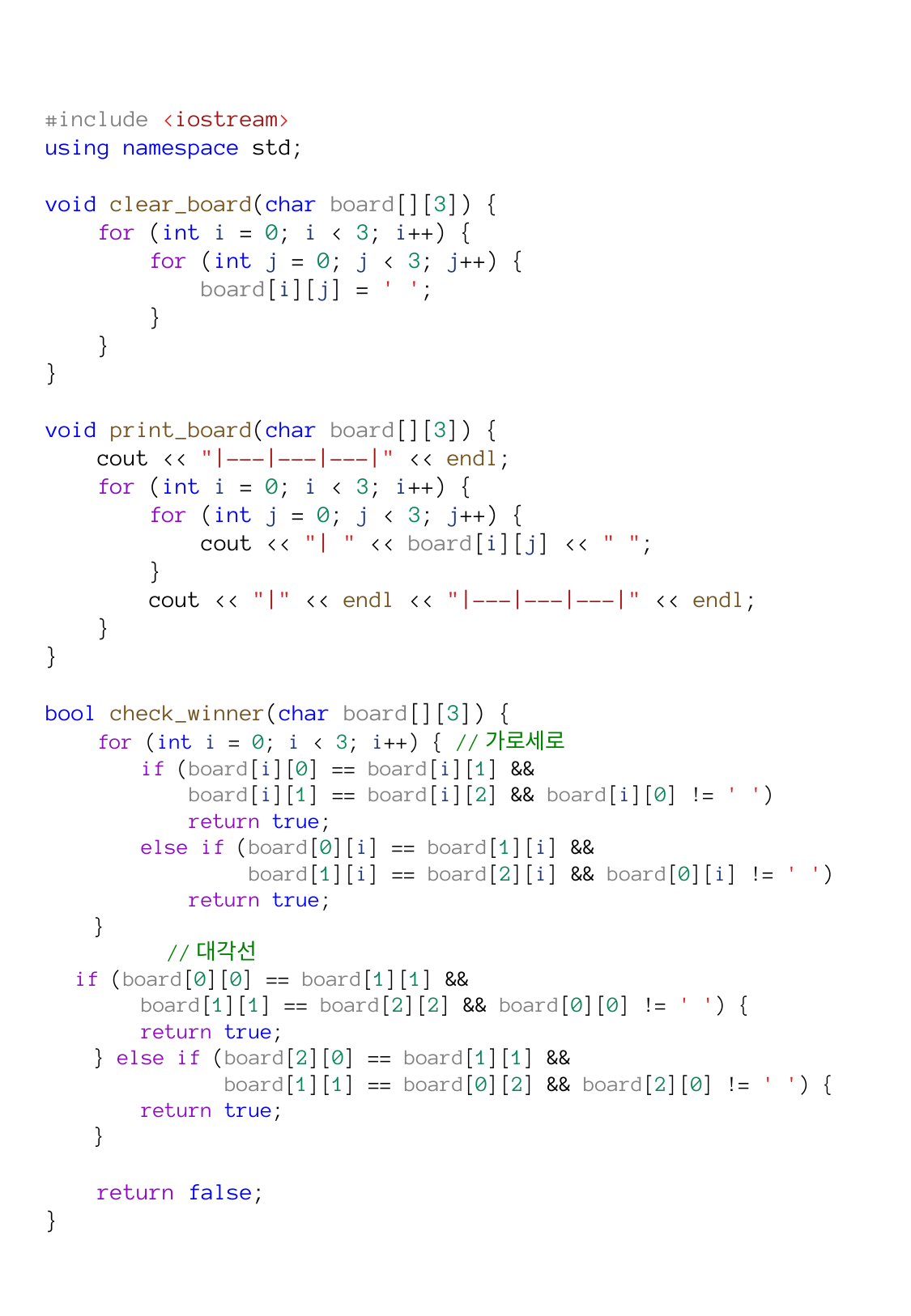

#include <iostream>
using namespace std;
void clear_board(char board[][3]) {
    for (int i = 0; i < 3; i++) {
        for (int j = 0; j < 3; j++) {
            board[i][j] = ' ';
        }
    }
}
void print_board(char board[][3]) {
    cout << "|---|---|---|" << endl;
    for (int i = 0; i < 3; i++) {
        for (int j = 0; j < 3; j++) {
            cout << "| " << board[i][j] << " ";
        }
        cout << "|" << endl << "|---|---|---|" << endl;
    }
}
bool check_winner(char board[][3]) {
    for (int i = 0; i < 3; i++) { //가로세로
        if (board[i][0] == board[i][1] &&
            board[i][1] == board[i][2] && board[i][0] != ' ')
            return true;
        else if (board[0][i] == board[1][i] &&
                 board[1][i] == board[2][i] && board[0][i] != ' ')
            return true;
    }
	//대각선
    if (board[0][0] == board[1][1] &&
        board[1][1] == board[2][2] && board[0][0] != ' ') {
        return true;
    } else if (board[2][0] == board[1][1] &&
               board[1][1] == board[0][2] && board[2][0] != ' ') {
        return true;
    }
    return false;
}